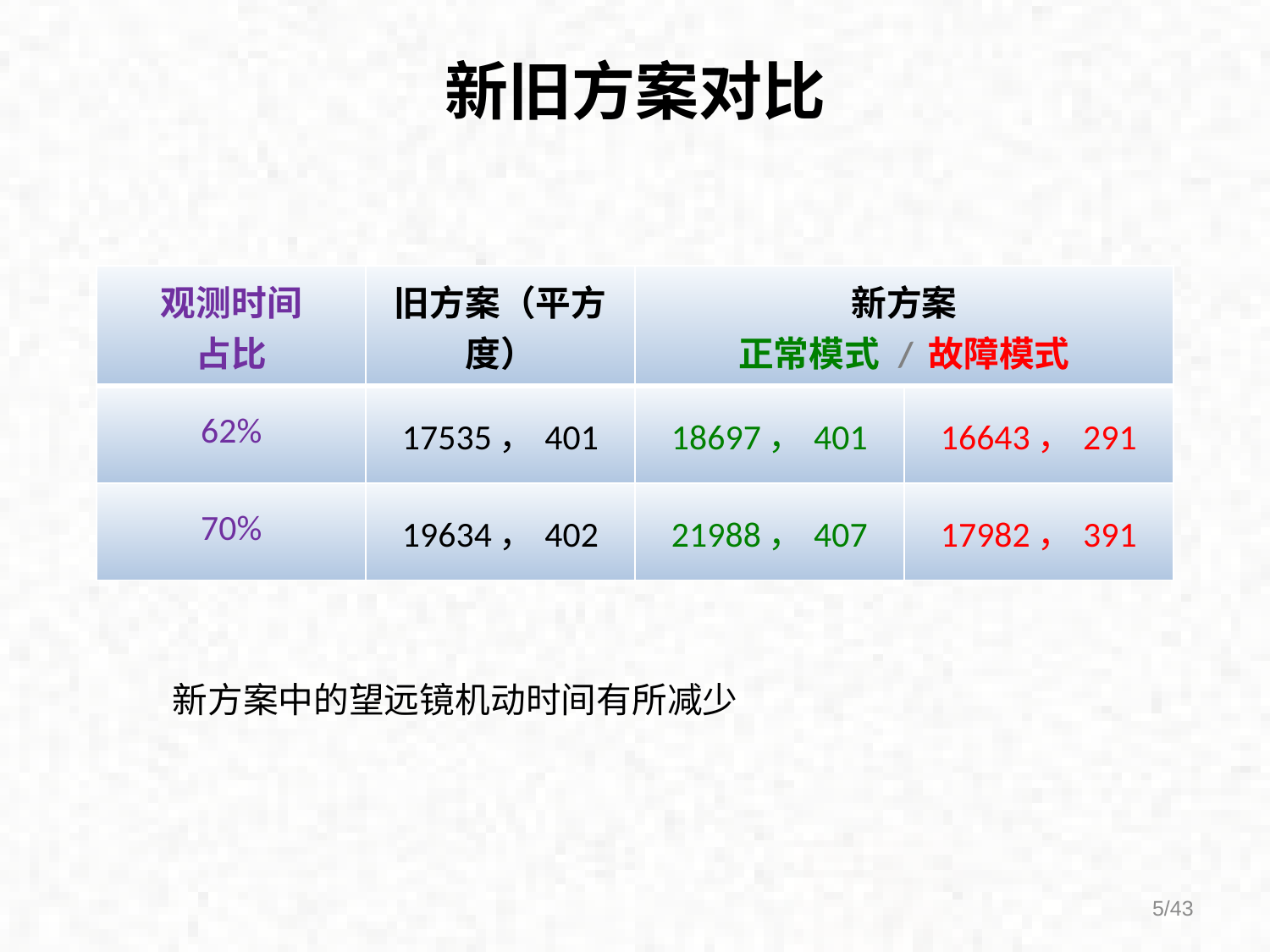

# 新旧方案对比
| 观测时间 占比 | 旧方案（平方度） | 新方案 正常模式 / 故障模式 |  |
| --- | --- | --- | --- |
| 62% | 17535，401 | 18697，401 | 16643，291 |
| 70% | 19634，402 | 21988，407 | 17982，391 |
新方案中的望远镜机动时间有所减少

5/43